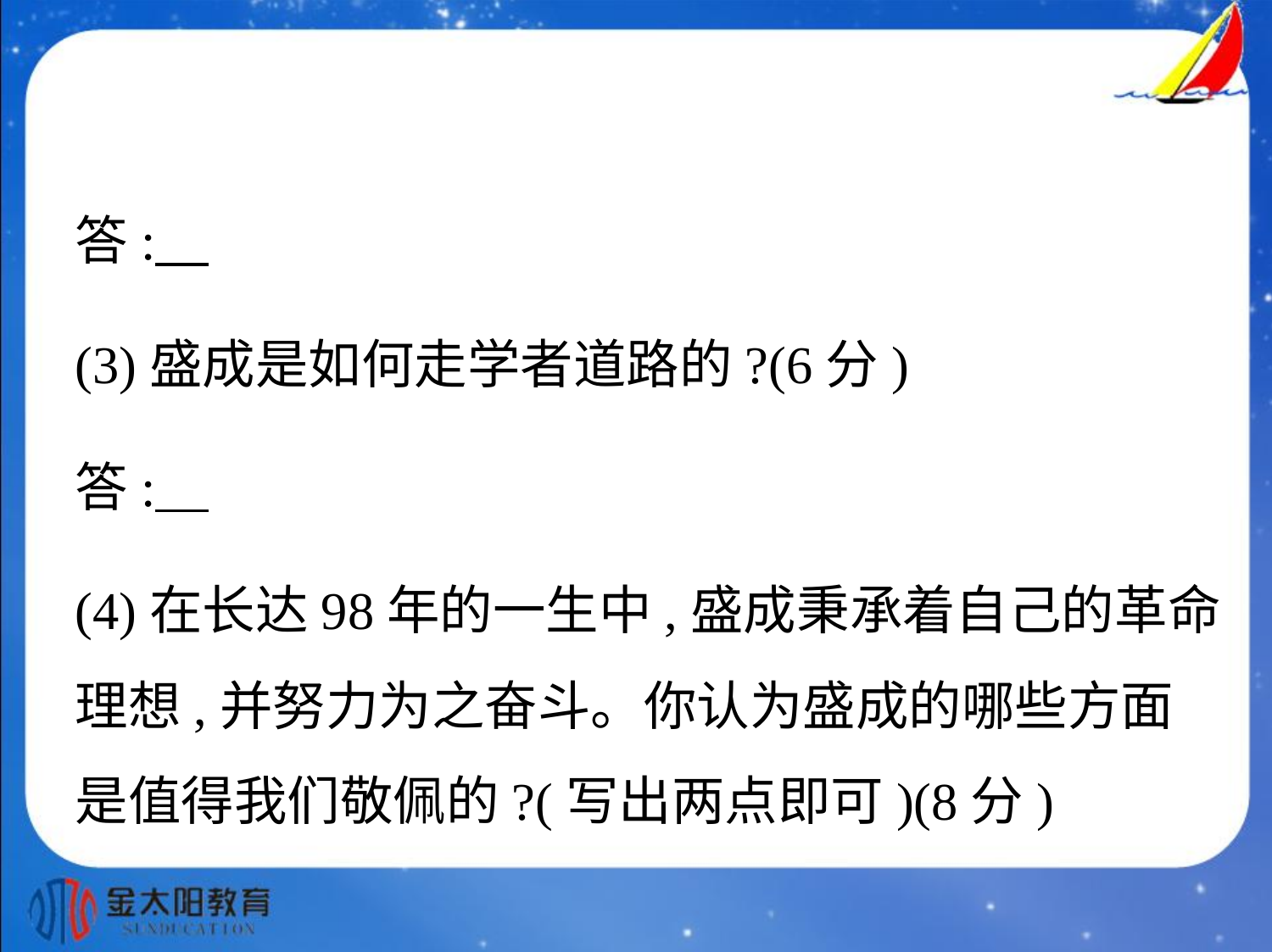

答:
(3)盛成是如何走学者道路的?(6分)
答:
(4)在长达98年的一生中,盛成秉承着自己的革命
理想,并努力为之奋斗。你认为盛成的哪些方面
是值得我们敬佩的?(写出两点即可)(8分)